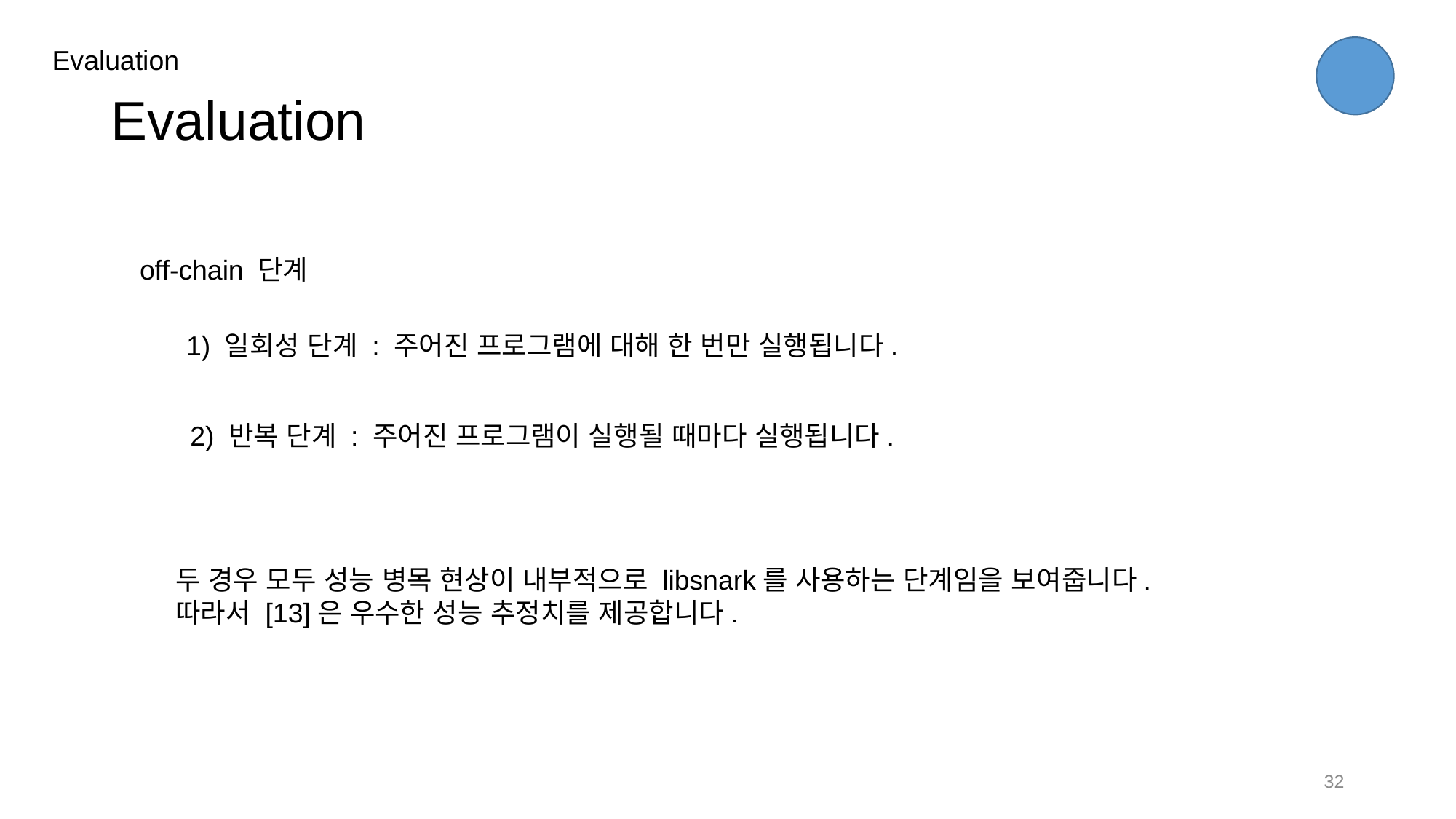

Evaluation

# Evaluation
off-chain 단계
1) 일회성 단계 : 주어진 프로그램에 대해 한 번만 실행됩니다.
2) 반복 단계 : 주어진 프로그램이 실행될 때마다 실행됩니다.
두 경우 모두 성능 병목 현상이 내부적으로 libsnark를 사용하는 단계임을 보여줍니다.
따라서 [13]은 우수한 성능 추정치를 제공합니다.
32